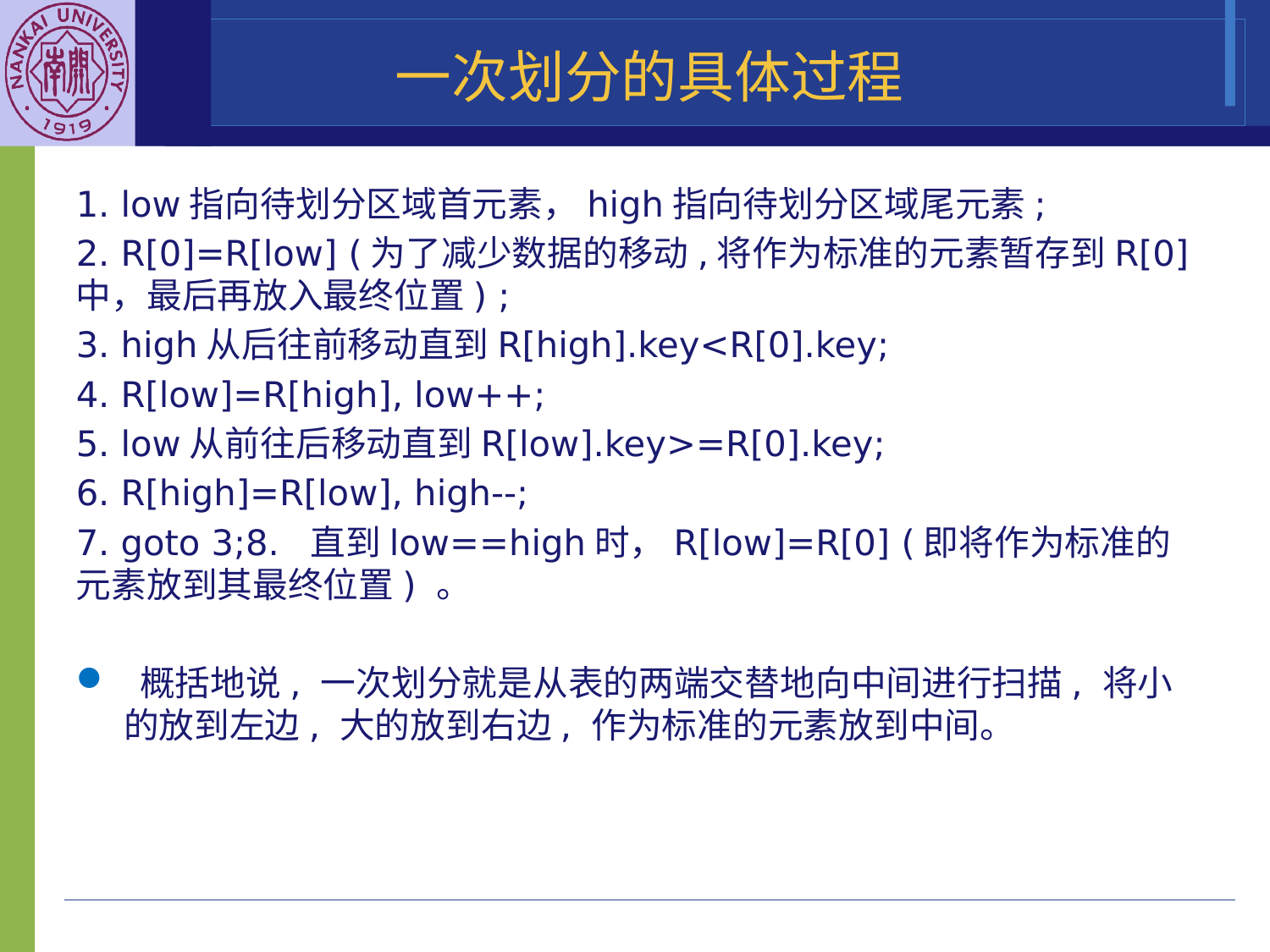

一次划分的具体过程
1. low指向待划分区域首元素，high指向待划分区域尾元素;
2. R[0]=R[low] (为了减少数据的移动,将作为标准的元素暂存到R[0]中，最后再放入最终位置) ;
3. high从后往前移动直到R[high].key<R[0].key;
4. R[low]=R[high], low++;
5. low从前往后移动直到R[low].key>=R[0].key;
6. R[high]=R[low], high--;
7. goto 3;8.  直到low==high时，R[low]=R[0] (即将作为标准的元素放到其最终位置) 。

 概括地说, 一次划分就是从表的两端交替地向中间进行扫描, 将小的放到左边, 大的放到右边, 作为标准的元素放到中间。
17